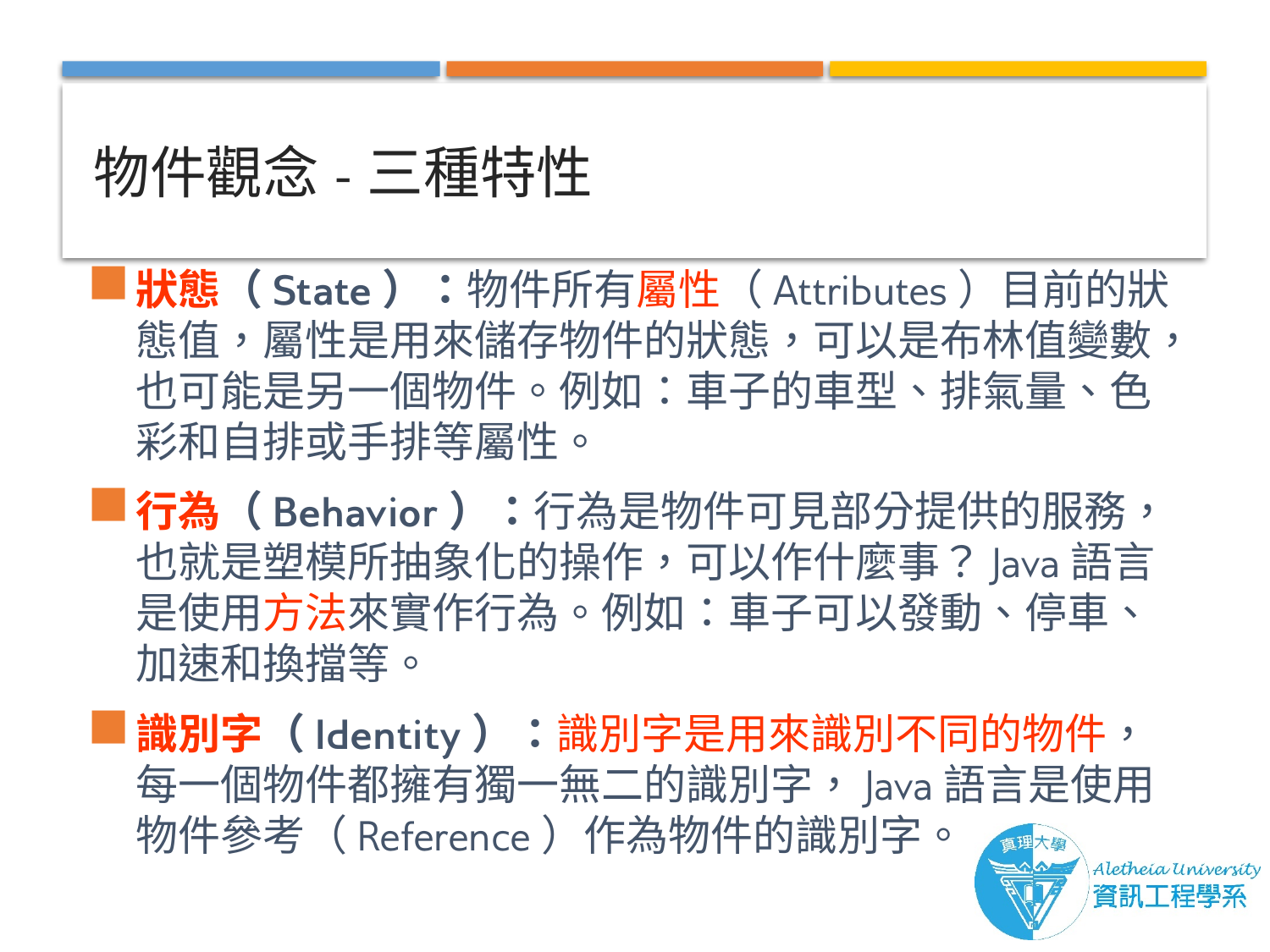

# 物件觀念-三種特性
狀態（State）：物件所有屬性（Attributes）目前的狀態值，屬性是用來儲存物件的狀態，可以是布林值變數，也可能是另一個物件。例如：車子的車型、排氣量、色彩和自排或手排等屬性。
行為（Behavior）：行為是物件可見部分提供的服務，也就是塑模所抽象化的操作，可以作什麼事？Java語言是使用方法來實作行為。例如：車子可以發動、停車、加速和換擋等。
識別字（Identity）：識別字是用來識別不同的物件，每一個物件都擁有獨一無二的識別字，Java語言是使用物件參考（Reference）作為物件的識別字。